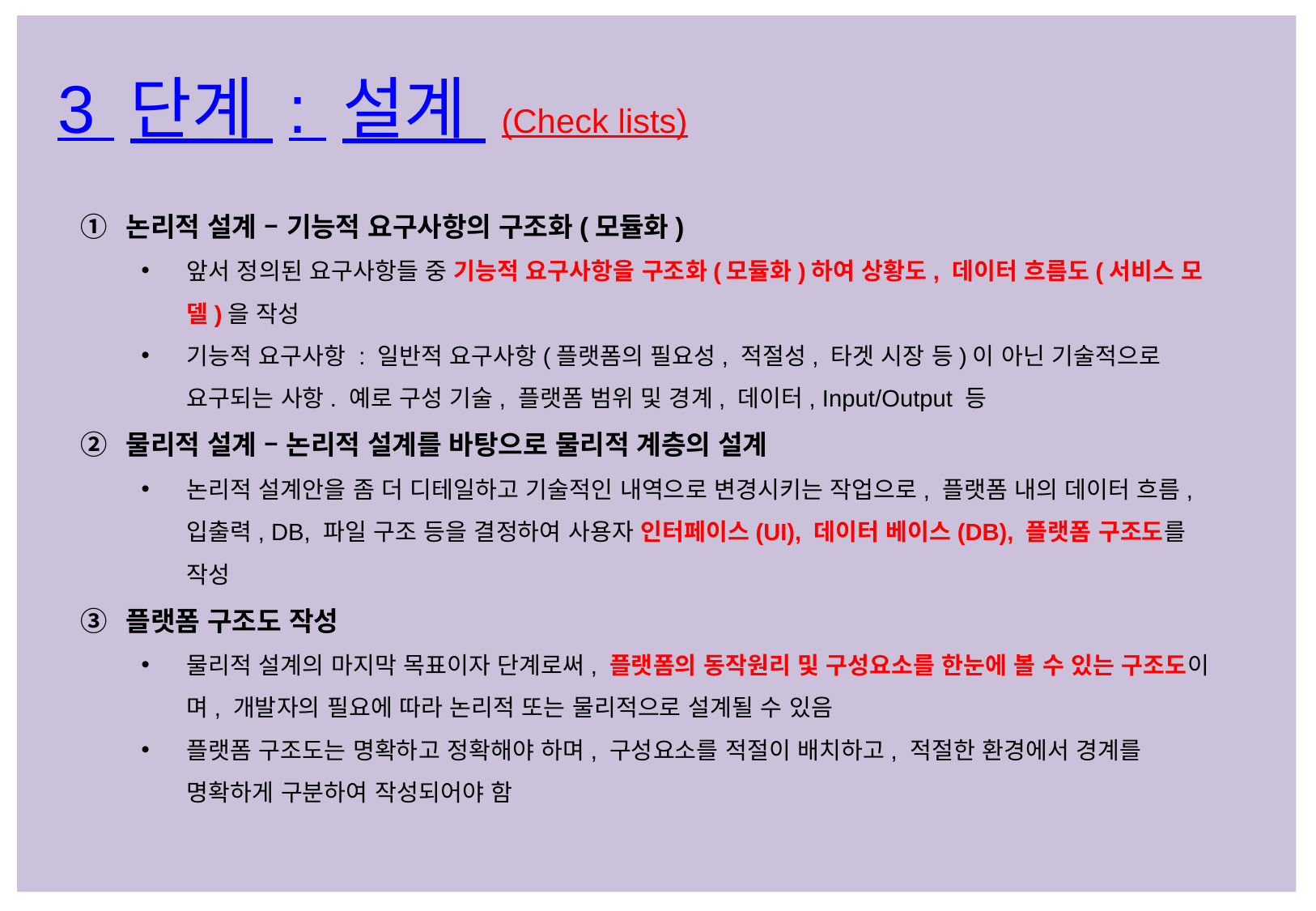

3 단계 : 설계 (Check lists)
논리적 설계 – 기능적 요구사항의 구조화(모듈화)
앞서 정의된 요구사항들 중 기능적 요구사항을 구조화(모듈화)하여 상황도, 데이터 흐름도(서비스 모델)을 작성
기능적 요구사항 : 일반적 요구사항(플랫폼의 필요성, 적절성, 타겟 시장 등)이 아닌 기술적으로 요구되는 사항. 예로 구성 기술, 플랫폼 범위 및 경계, 데이터, Input/Output 등
물리적 설계 – 논리적 설계를 바탕으로 물리적 계층의 설계
논리적 설계안을 좀 더 디테일하고 기술적인 내역으로 변경시키는 작업으로, 플랫폼 내의 데이터 흐름, 입출력, DB, 파일 구조 등을 결정하여 사용자 인터페이스(UI), 데이터 베이스(DB), 플랫폼 구조도를 작성
플랫폼 구조도 작성
물리적 설계의 마지막 목표이자 단계로써, 플랫폼의 동작원리 및 구성요소를 한눈에 볼 수 있는 구조도이며, 개발자의 필요에 따라 논리적 또는 물리적으로 설계될 수 있음
플랫폼 구조도는 명확하고 정확해야 하며, 구성요소를 적절이 배치하고, 적절한 환경에서 경계를 명확하게 구분하여 작성되어야 함